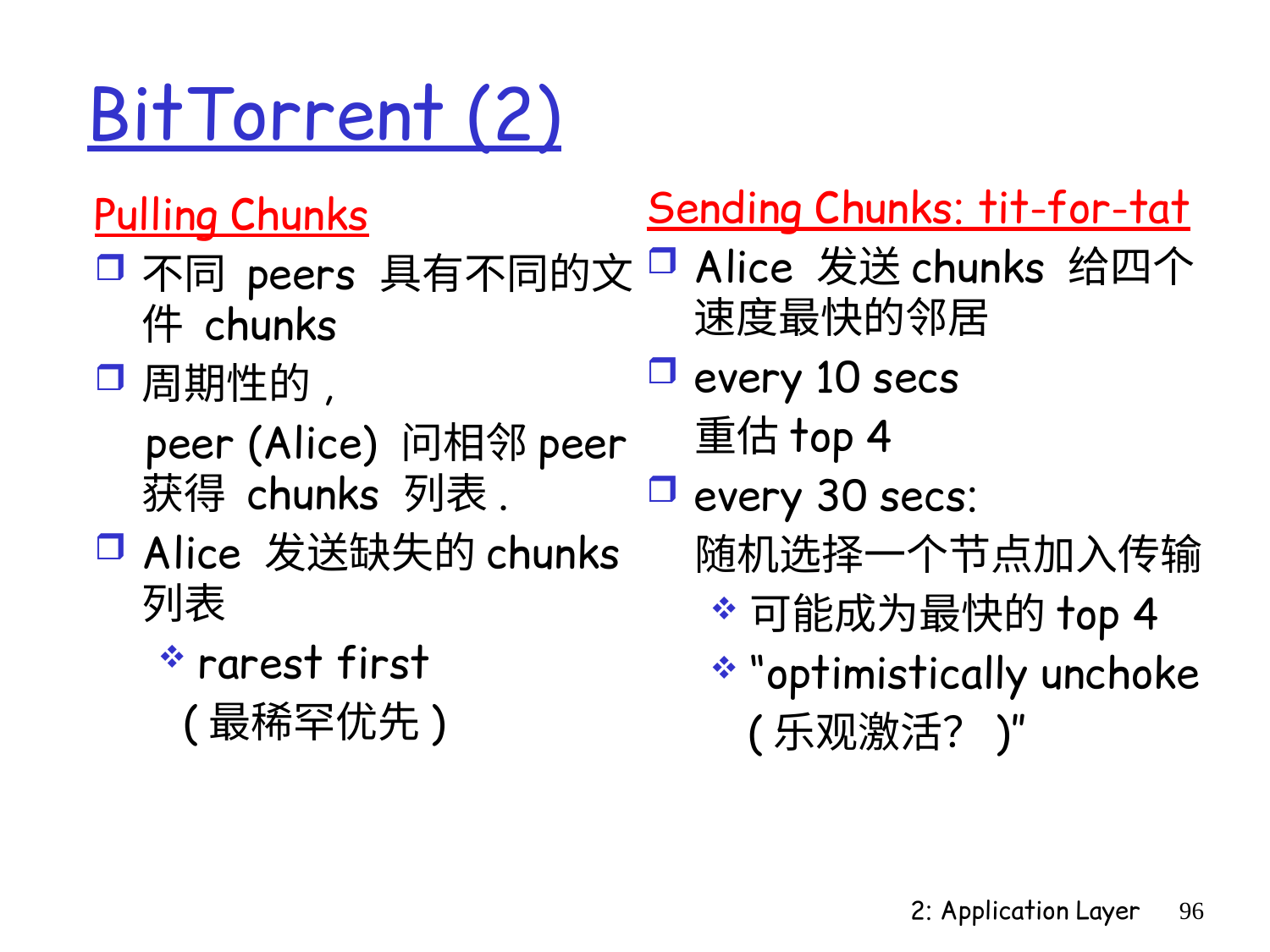

# BitTorrent (2)
Sending Chunks: tit-for-tat
Alice 发送chunks 给四个速度最快的邻居
every 10 secs
    重估top 4
every 30 secs:
    随机选择一个节点加入传输
可能成为最快的top 4
“optimistically unchoke
   (乐观激活？)”

Pulling Chunks
不同 peers 具有不同的文件 chunks
周期性的,
    peer (Alice) 问相邻peer获得 chunks 列表.
Alice 发送缺失的chunks列表
rarest first
  (最稀罕优先)
2: Application Layer
96